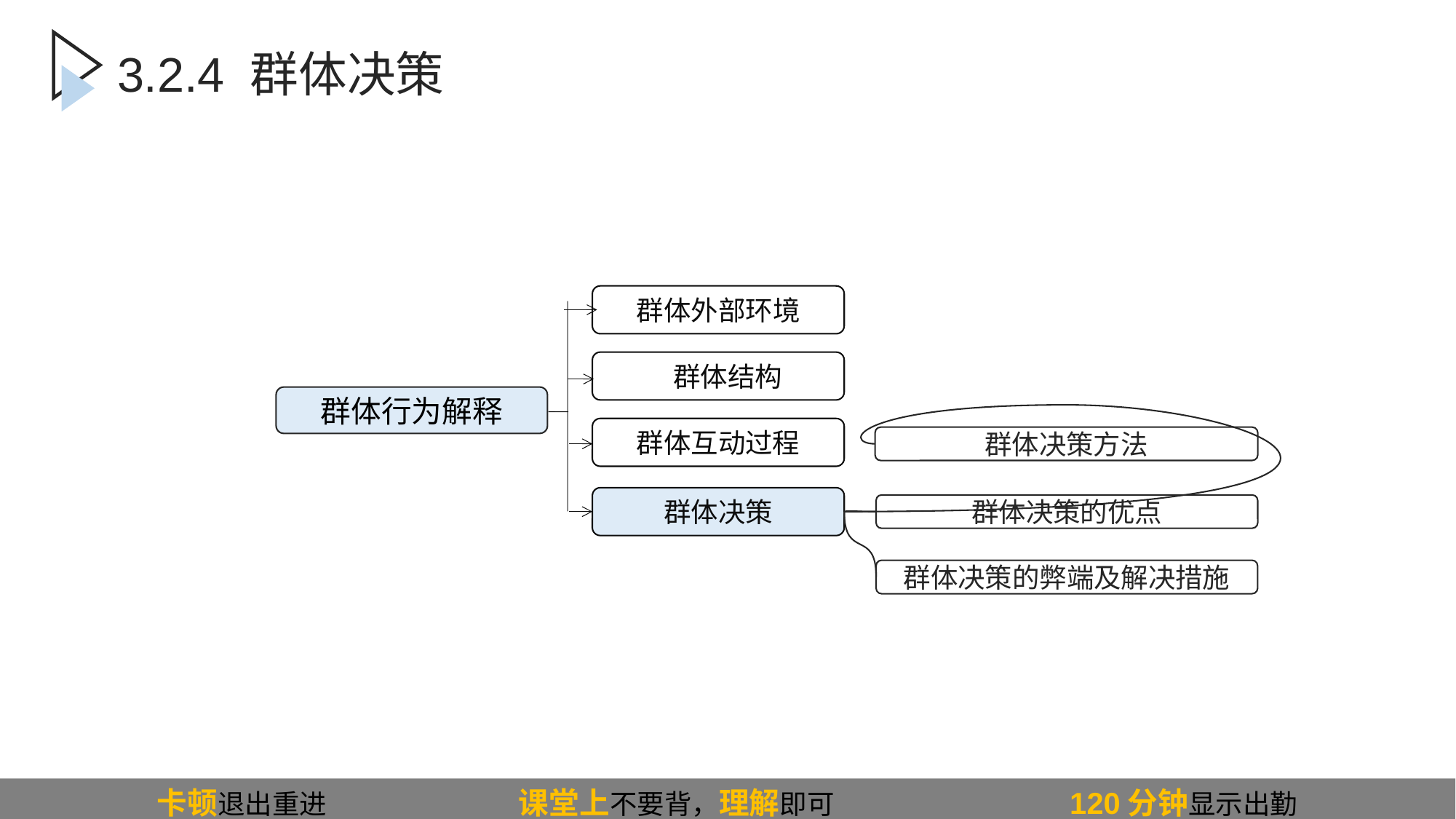

3.2.4四、群体决策
3.2.4 群体决策
群体外部环境
  群体结构

群体互动过程
群体决策
群体行为解释
群体决策的优点
群体决策的弊端及解决措施
群体决策方法